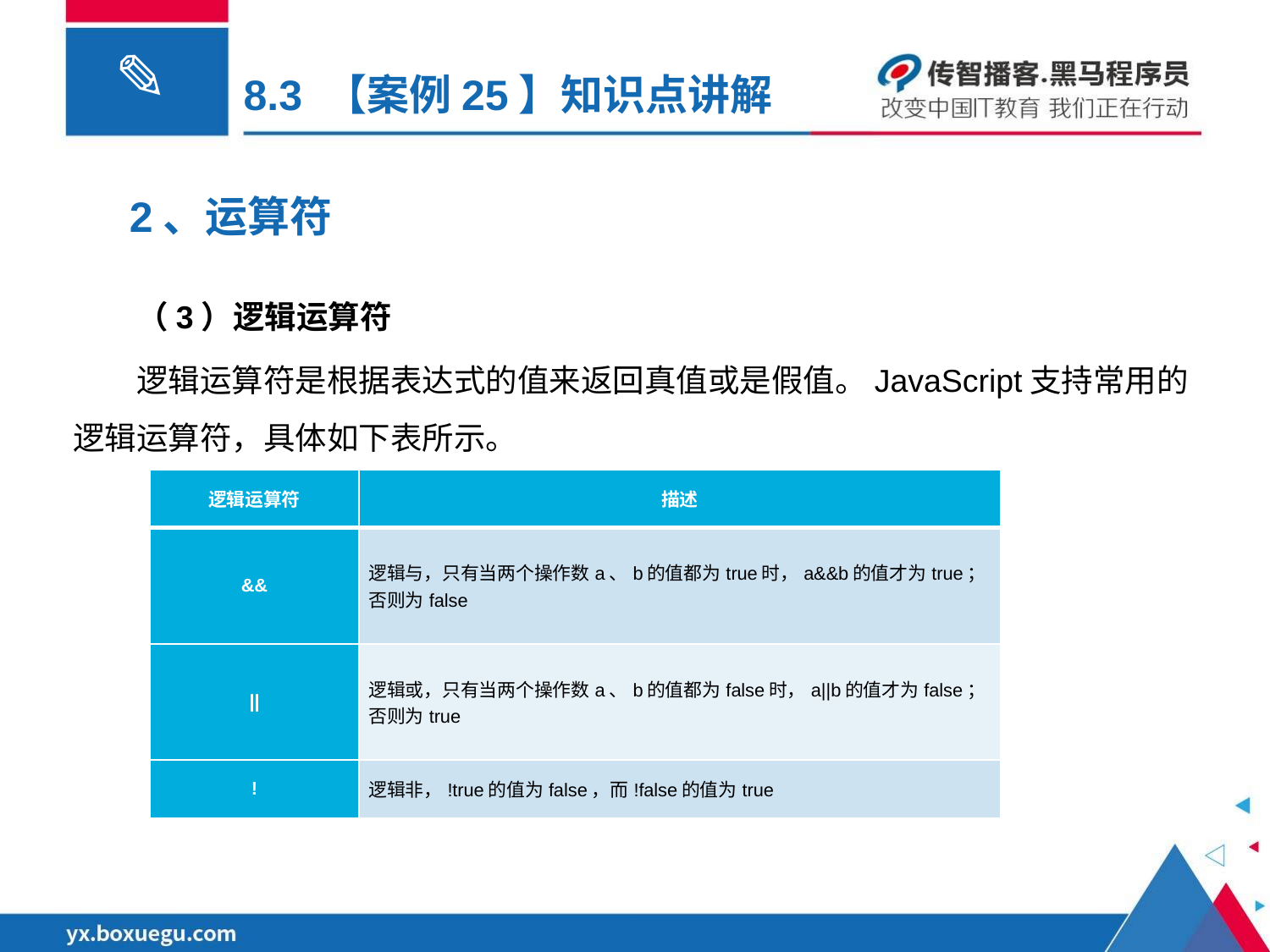

# 8.3 【案例25】知识点讲解
2、运算符
（3）逻辑运算符
逻辑运算符是根据表达式的值来返回真值或是假值。JavaScript支持常用的逻辑运算符，具体如下表所示。
| 逻辑运算符 | 描述 |
| --- | --- |
| && | 逻辑与，只有当两个操作数a、b的值都为true时，a&&b的值才为true；否则为false |
| || | 逻辑或，只有当两个操作数a、b的值都为false时，a||b的值才为false；否则为true |
| ! | 逻辑非，!true的值为false，而!false的值为true |